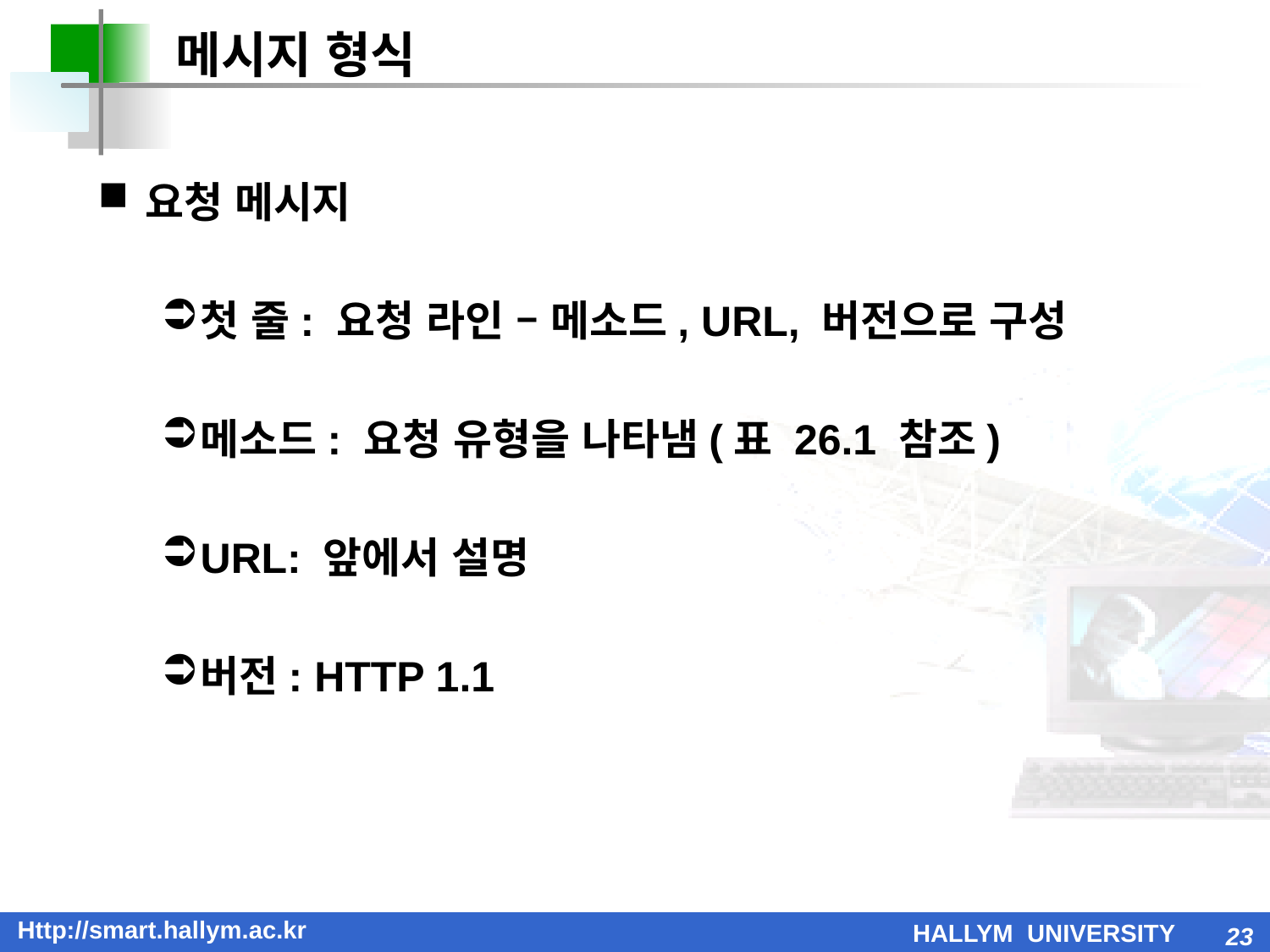

메시지 형식

요청 메시지

첫 줄: 요청 라인 – 메소드, URL, 버전으로 구성

메소드: 요청 유형을 나타냄(표 26.1 참조)

URL: 앞에서 설명

버전: HTTP 1.1
23